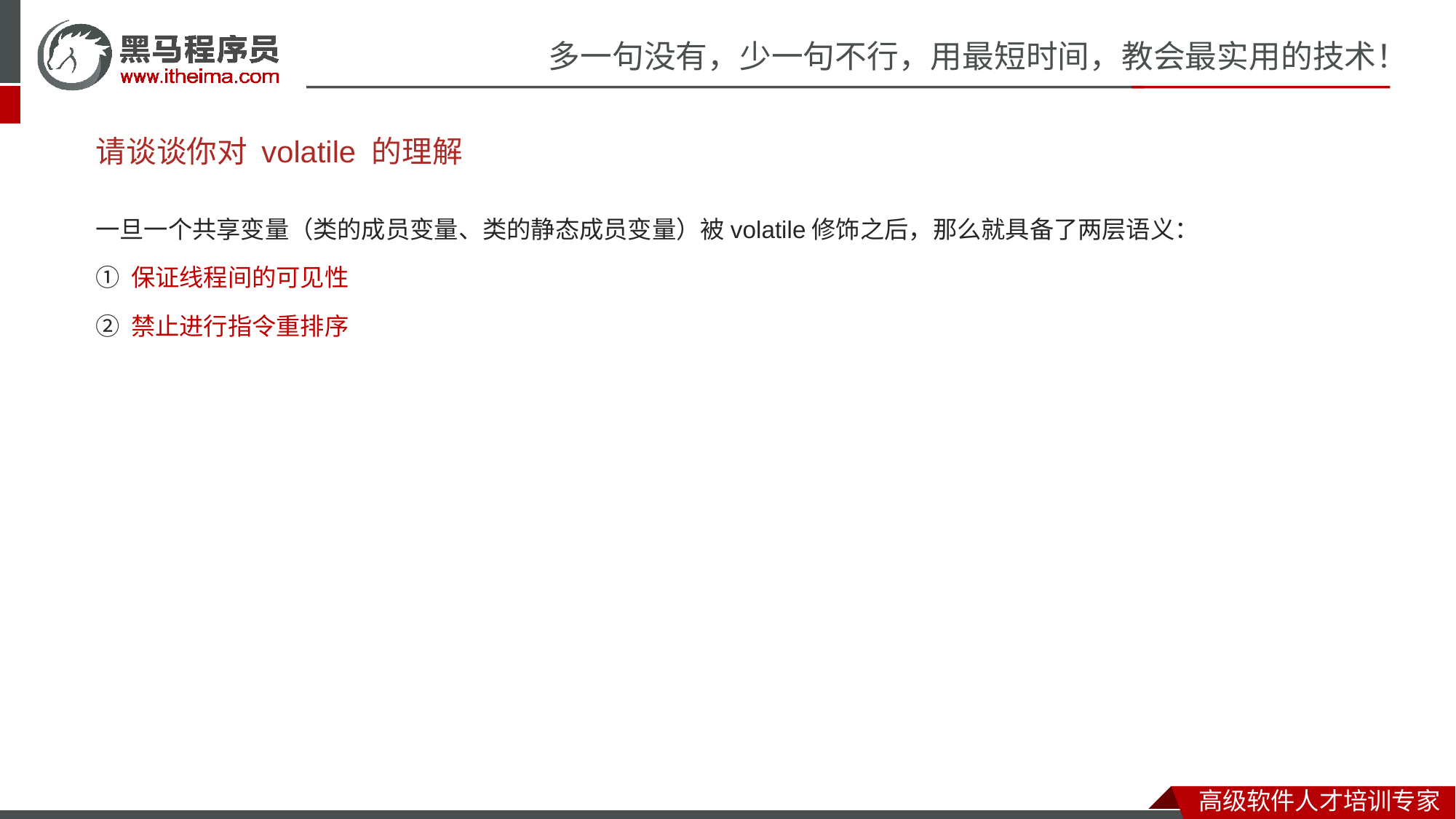

# 请谈谈你对 volatile 的理解
一旦一个共享变量（类的成员变量、类的静态成员变量）被volatile修饰之后，那么就具备了两层语义：
① 保证线程间的可见性
② 禁止进行指令重排序